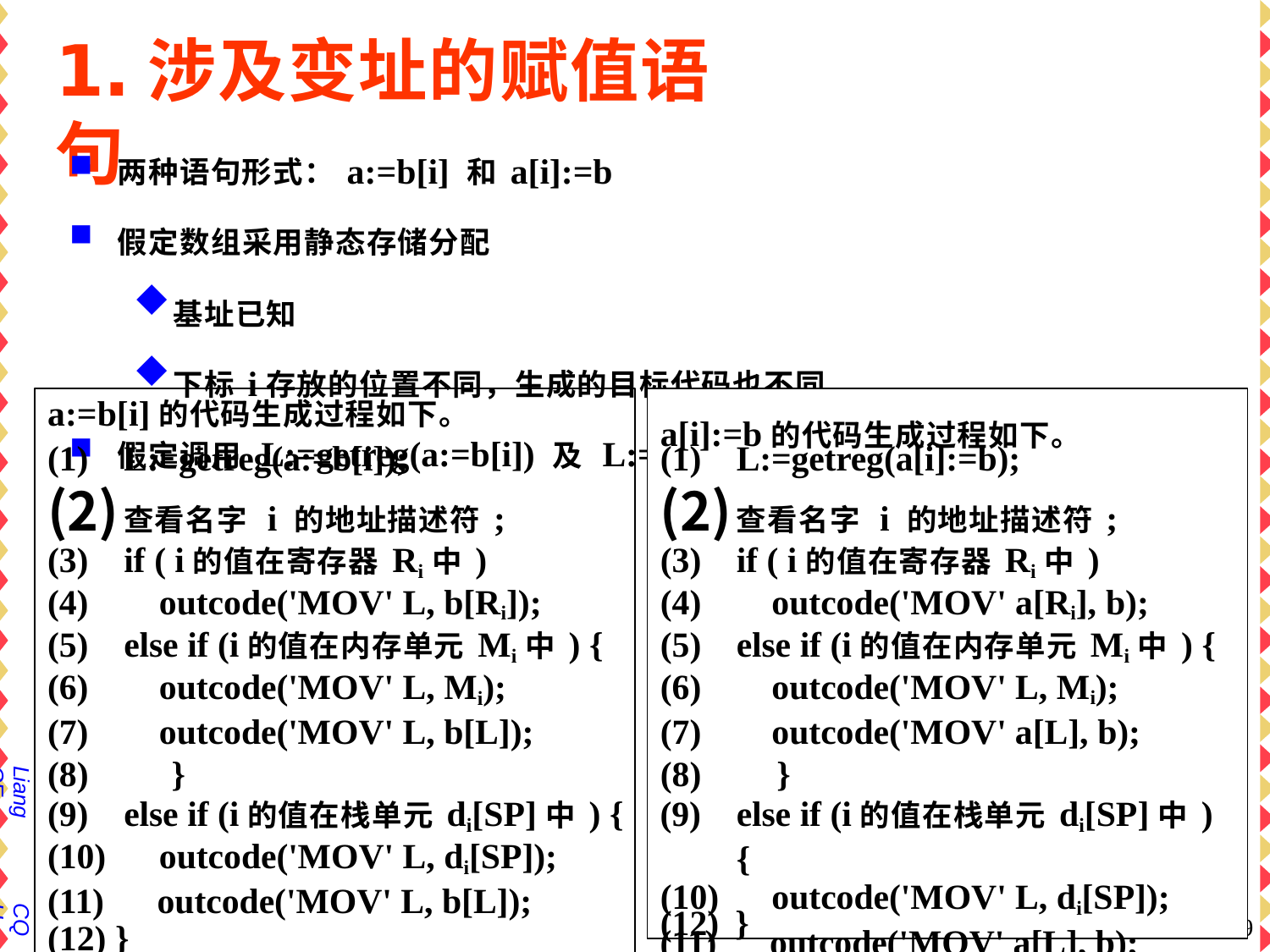

# 1.涉及变址的赋值语句
两种语句形式：a:=b[i] 和a[i]:=b
假定数组采用静态存储分配
基址已知
下标i存放的位置不同，生成的目标代码也不同
假定调用 L:=getreg(a:=b[i]) 及 L:=getreg(a[i]:=b)返回的是寄存器地址

a:=b[i]的代码生成过程如下。
L:=getreg(a:=b[i]);
查看名字 i 的地址描述符;
if ( i的值在寄存器Ri中)
outcode('MOV' L, b[Ri]);
else if (i的值在内存单元Mi中) {
outcode('MOV' L, Mi);
outcode('MOV' L, b[L]);
(8)	}
else if (i的值在栈单元di[SP]中) {
outcode('MOV' L, di[SP]);
outcode('MOV' L, b[L]);
(12) }
a[i]:=b的代码生成过程如下。
L:=getreg(a[i]:=b);
查看名字 i 的地址描述符;
if ( i的值在寄存器Ri中)
outcode('MOV' a[Ri], b);
else if (i的值在内存单元Mi中) {
outcode('MOV' L, Mi);
outcode('MOV' a[L], b);
(8)	}
else if (i的值在栈单元di[SP]中) {
outcode('MOV' L, di[SP]);
outcode('MOV' a[L], b);
Liang GE
(12) }
CQU
9
3